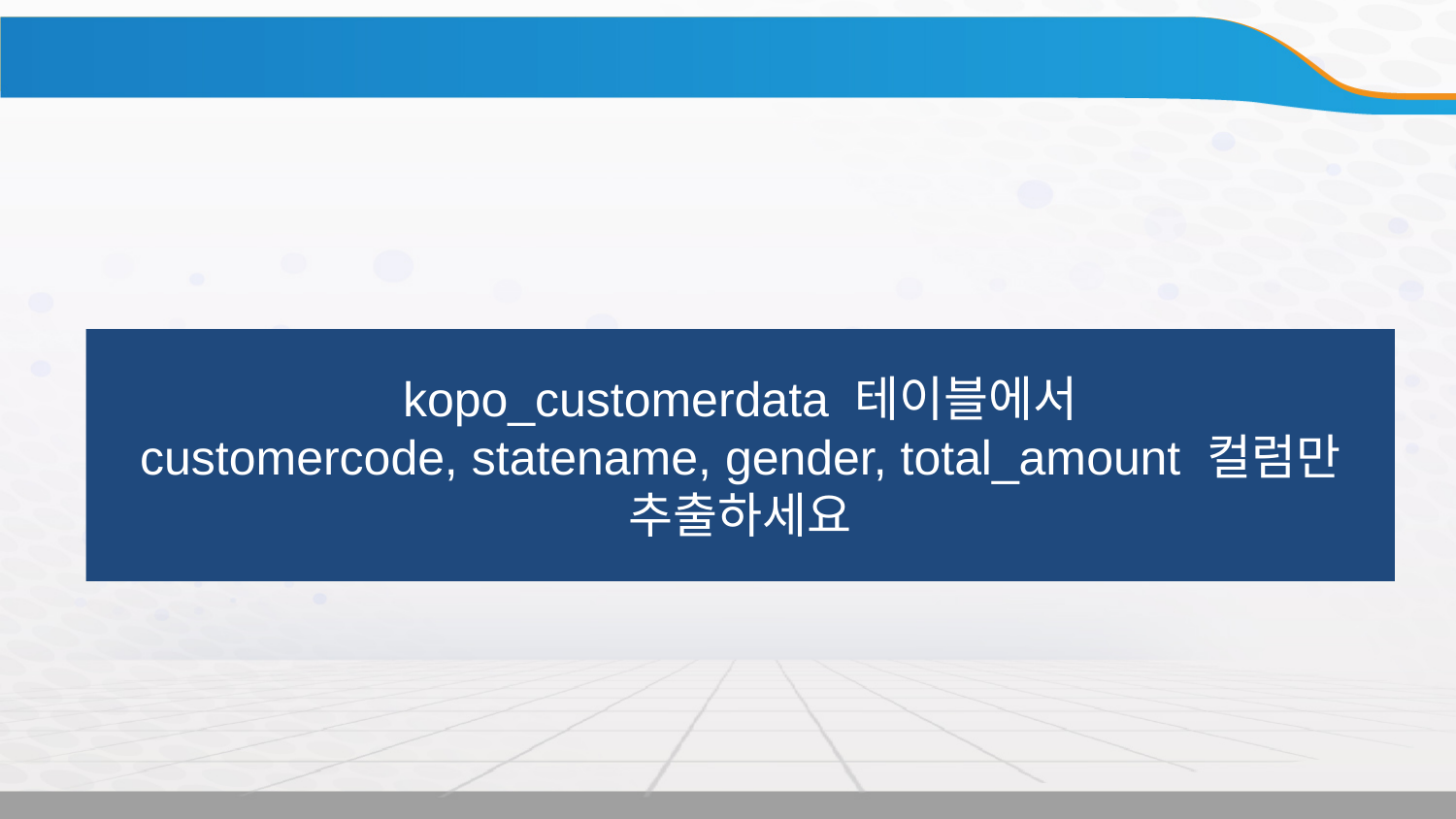

실습
kopo_customerdata 테이블에서
customercode, statename, gender, total_amount 컬럼만
추출하세요